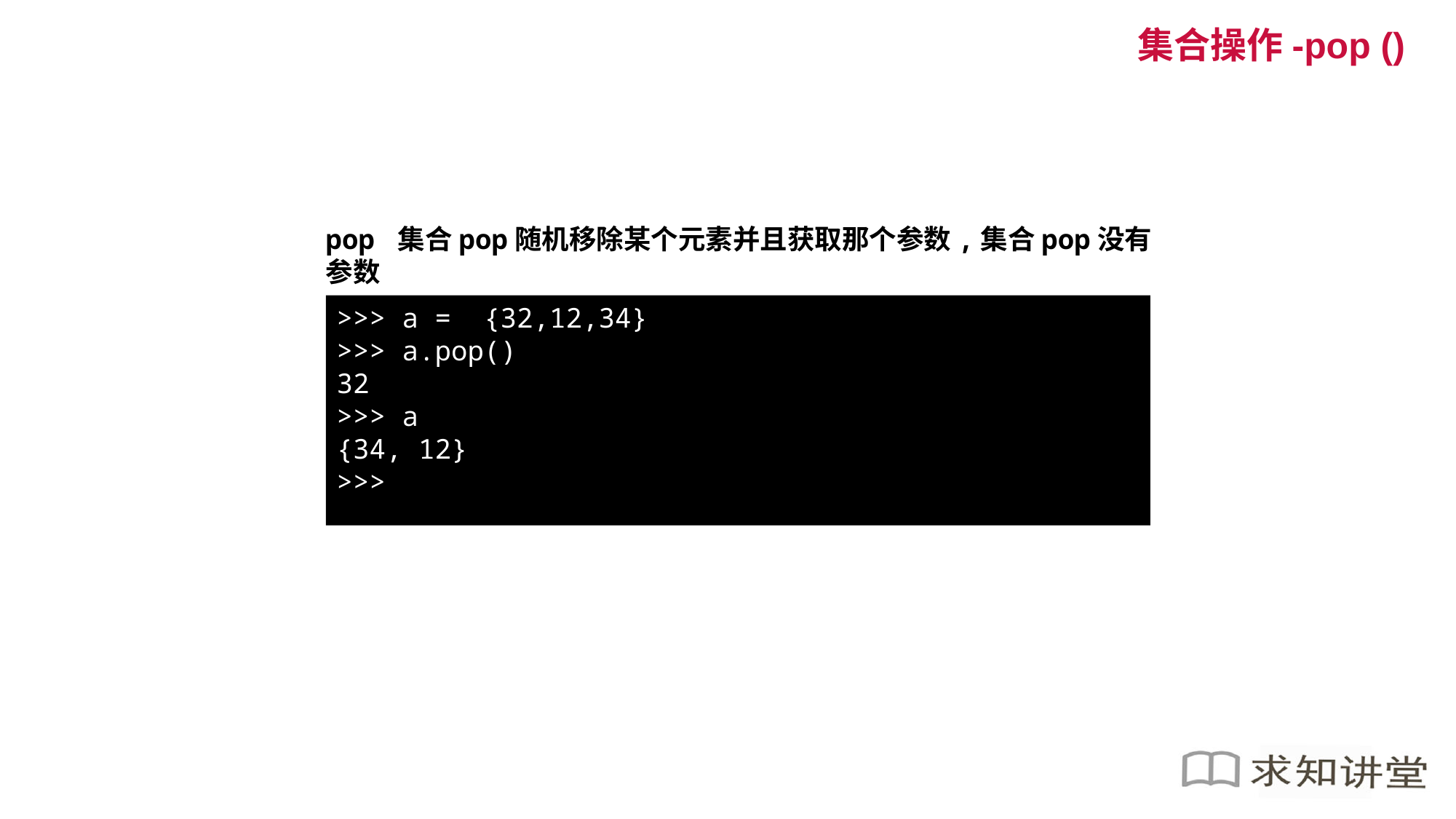

集合操作-pop ()
pop 集合pop随机移除某个元素并且获取那个参数,集合pop没有参数
>>> a =  {32,12,34}
>>> a.pop()
32
>>> a
{34, 12}
>>>